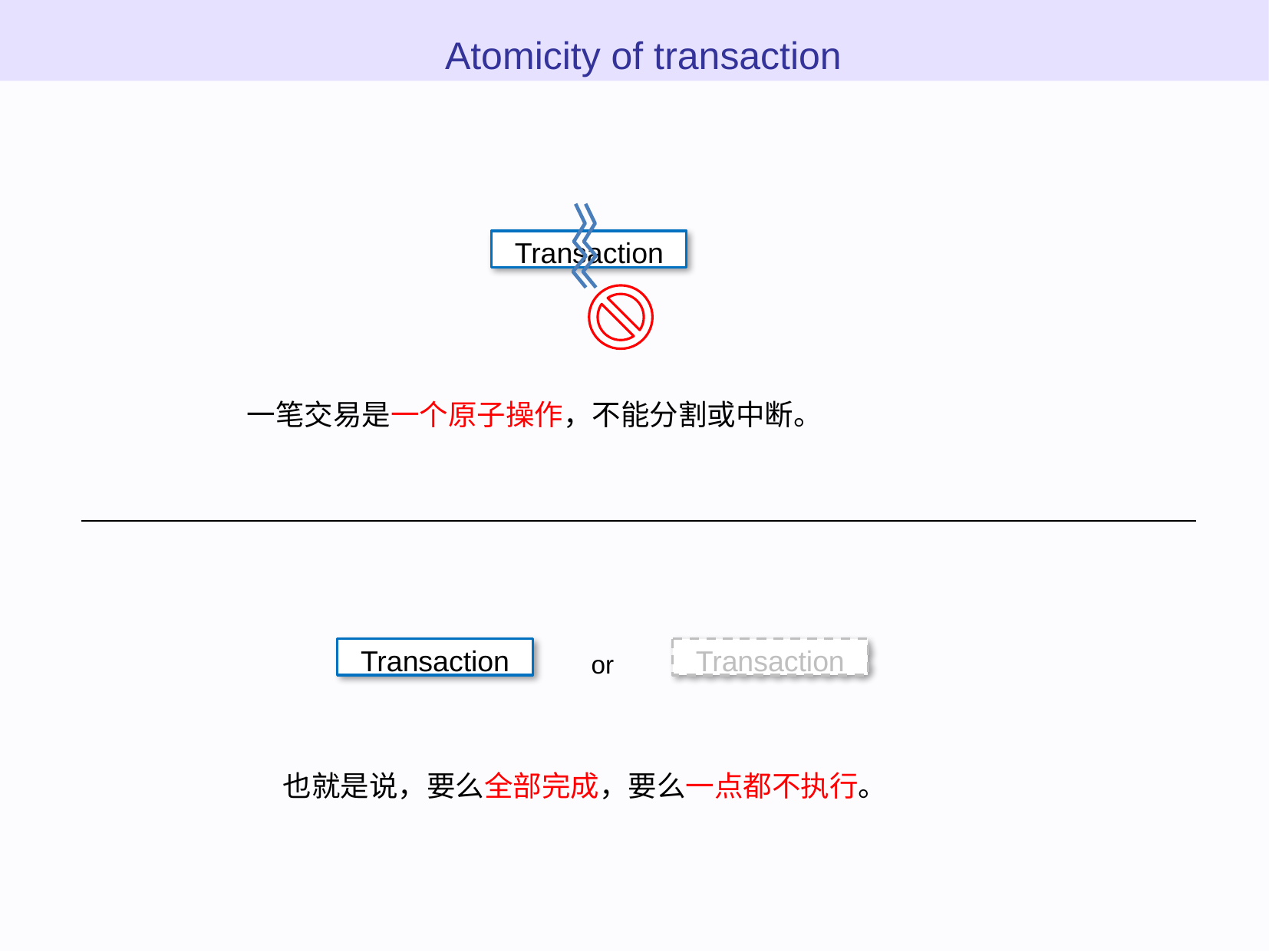

Atomicity of transaction

Transaction

一笔交易是一个原子操作，不能分割或中断。

Transaction
or
Transaction
也就是说，要么全部完成，要么一点都不执行。